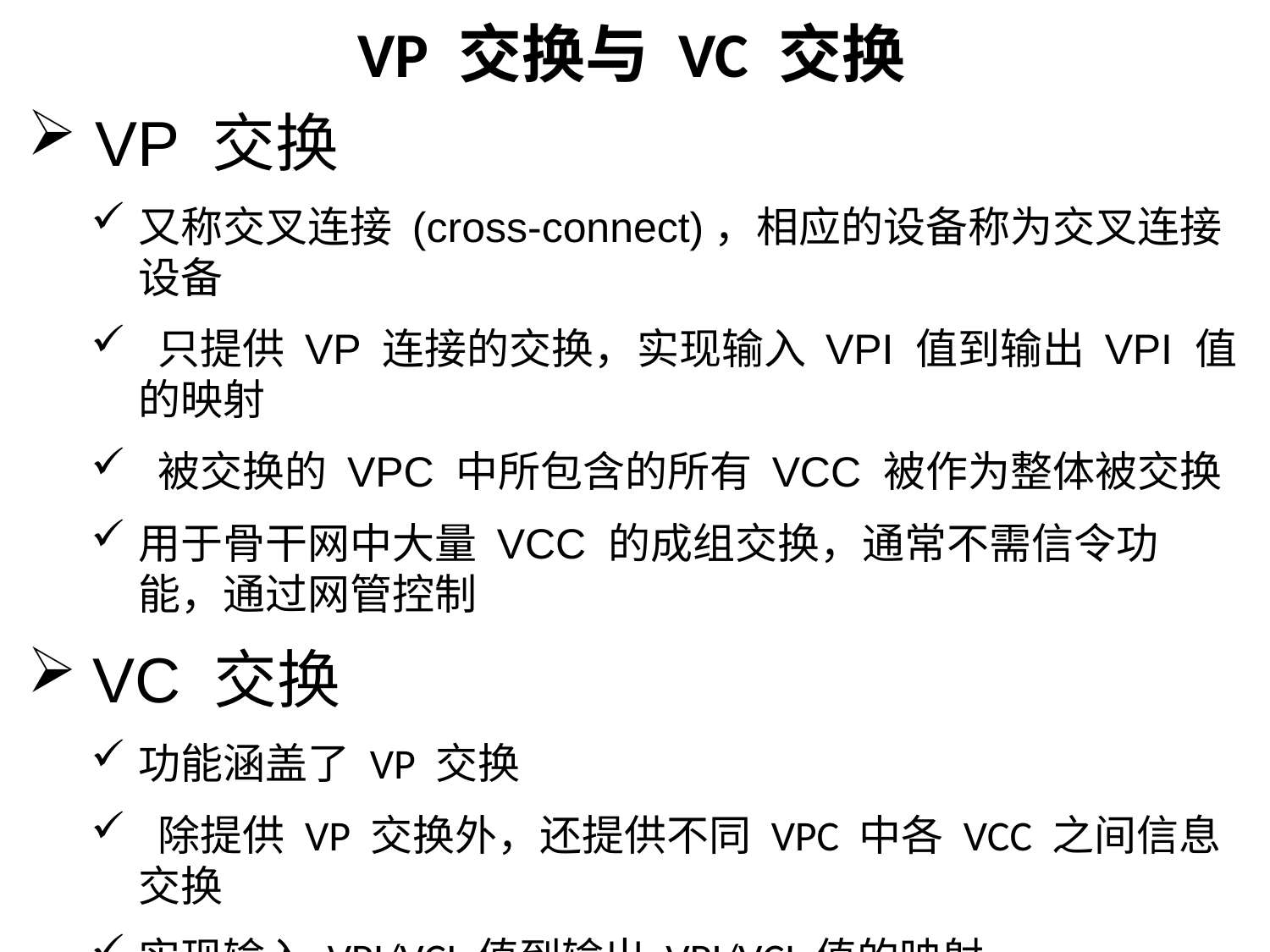

VP 交换与 VC 交换
 VP 交换
又称交叉连接 (cross-connect)，相应的设备称为交叉连接设备
 只提供 VP 连接的交换，实现输入 VPI 值到输出 VPI 值的映射
 被交换的 VPC 中所包含的所有 VCC 被作为整体被交换
用于骨干网中大量 VCC 的成组交换，通常不需信令功能，通过网管控制
 VC 交换
功能涵盖了 VP 交换
 除提供 VP 交换外，还提供不同 VPC 中各 VCC 之间信息交换
实现输入 VPI/VCI 值到输出 VPI/VCI 值的映射